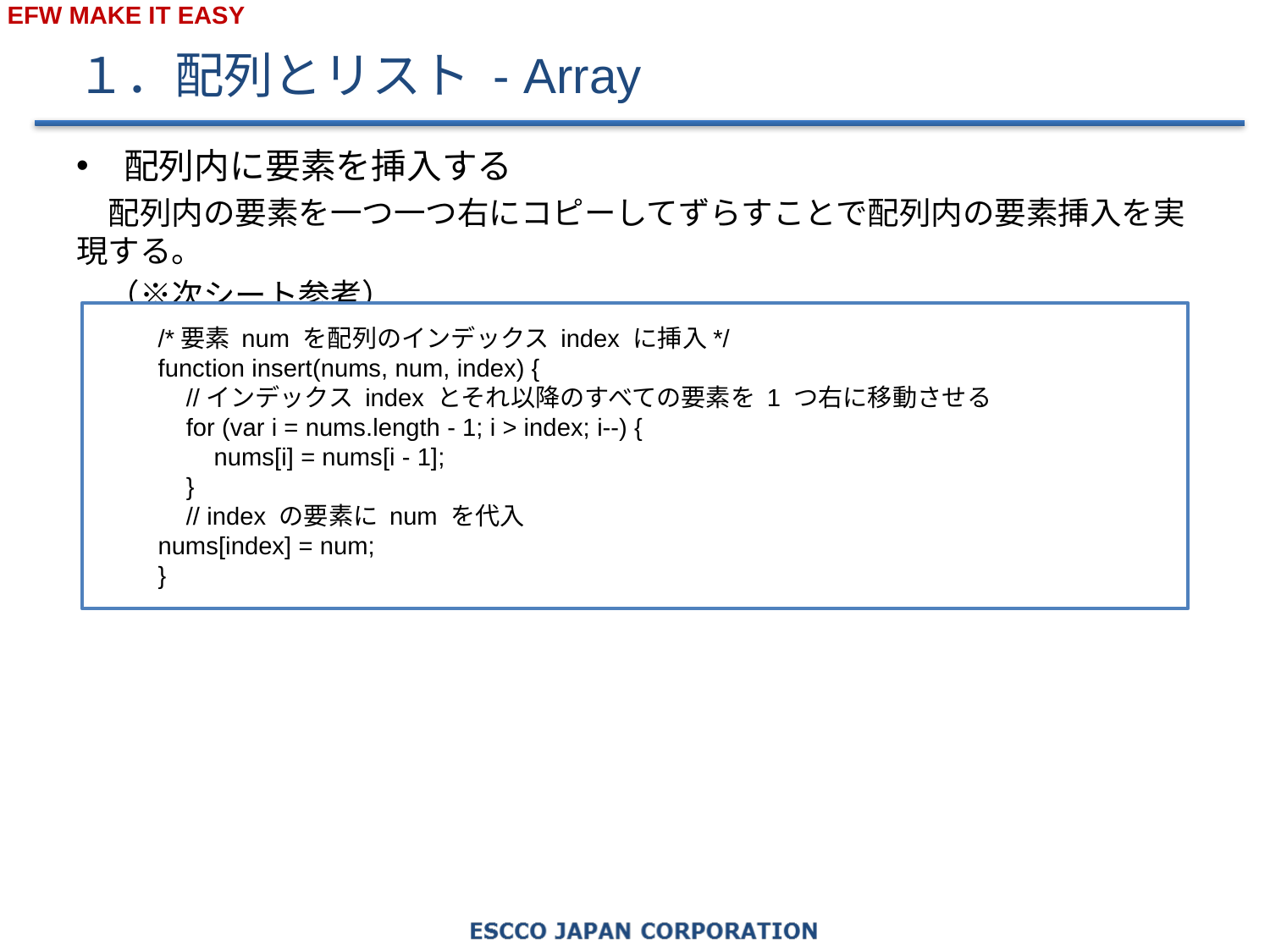

# １．配列とリスト - Array
配列内に要素を挿入する
　配列内の要素を一つ一つ右にコピーしてずらすことで配列内の要素挿入を実現する。
　（※次シート参考）

/*要素 num を配列のインデックス index に挿入*/
function insert(nums, num, index) {
    //インデックス index とそれ以降のすべての要素を 1 つ右に移動させる
    for (var i = nums.length - 1; i > index; i--) {
        nums[i] = nums[i - 1];
    }
    // index の要素に num を代入
nums[index] = num;
}